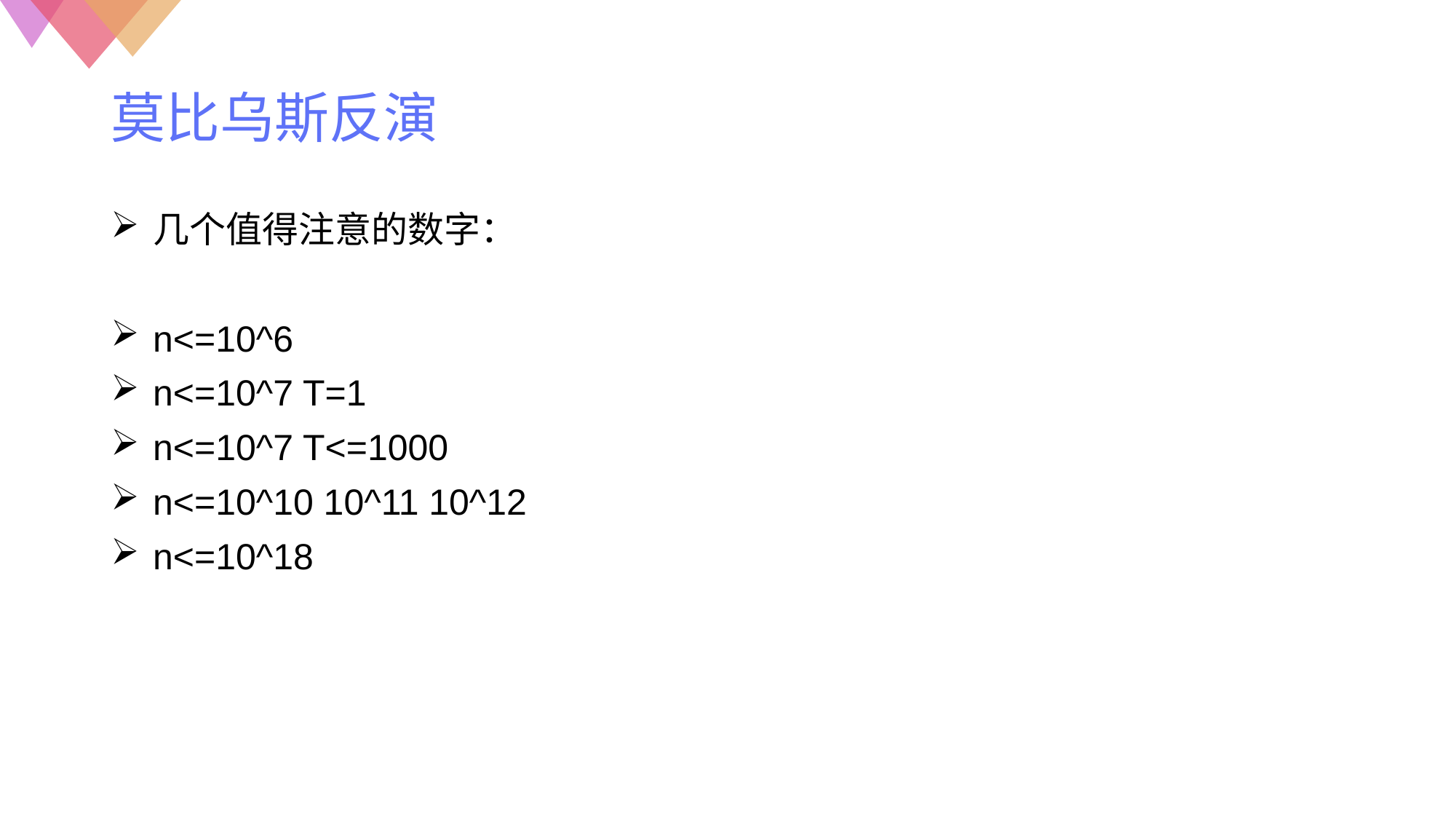

# 莫比乌斯反演
几个值得注意的数字：

n<=10^6
n<=10^7 T=1
n<=10^7 T<=1000
n<=10^10 10^11 10^12
n<=10^18